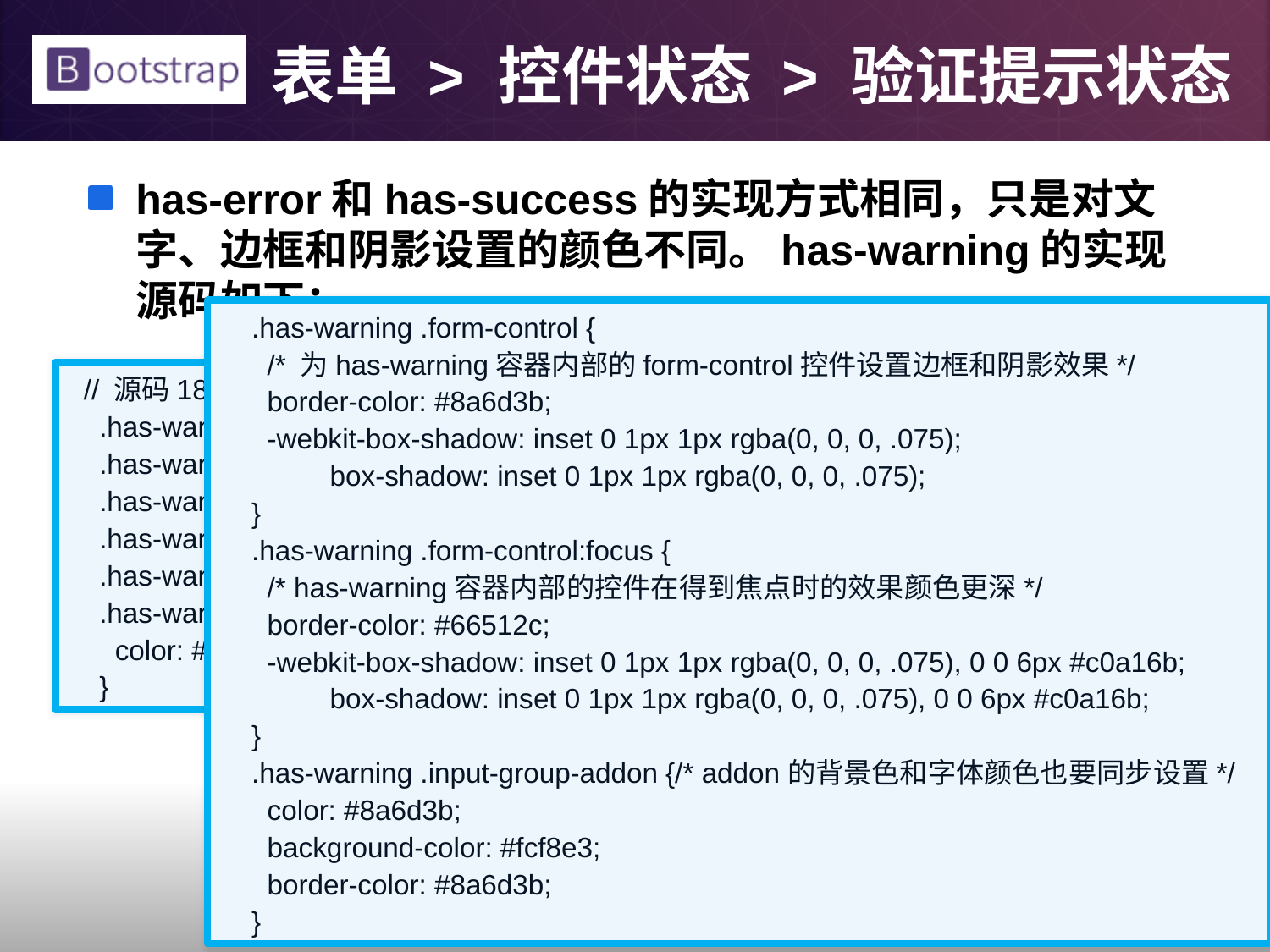

# 表单 > 控件状态 > 验证提示状态
has-error和has-success的实现方式相同，只是对文字、边框和阴影设置的颜色不同。has-warning的实现源码如下：
    .has-warning .form-control {
      /* 为has-warning容器内部的form-control控件设置边框和阴影效果*/
      border-color: #8a6d3b;
      -webkit-box-shadow: inset 0 1px 1px rgba(0, 0, 0, .075);
              box-shadow: inset 0 1px 1px rgba(0, 0, 0, .075);
    }
    .has-warning .form-control:focus {
      /* has-warning容器内部的控件在得到焦点时的效果颜色更深*/
      border-color: #66512c;
      -webkit-box-shadow: inset 0 1px 1px rgba(0, 0, 0, .075), 0 0 6px #c0a16b;
              box-shadow: inset 0 1px 1px rgba(0, 0, 0, .075), 0 0 6px #c0a16b;
    }
    .has-warning .input-group-addon {/* addon的背景色和字体颜色也要同步设置*/
      color: #8a6d3b;
      background-color: #fcf8e3;
      border-color: #8a6d3b;
    }
  // 源码1866行
    .has-warning .help-block,
    .has-warning .control-label,
    .has-warning .radio,
    .has-warning .checkbox,
    .has-warning .radio-inline,
    .has-warning .checkbox-inline { /* has-warning容器内部的控件文本颜色统一设置*/
      color: #8a6d3b;   /* 不使用control-label,使用其他的(如help-block)也可以*/
    }